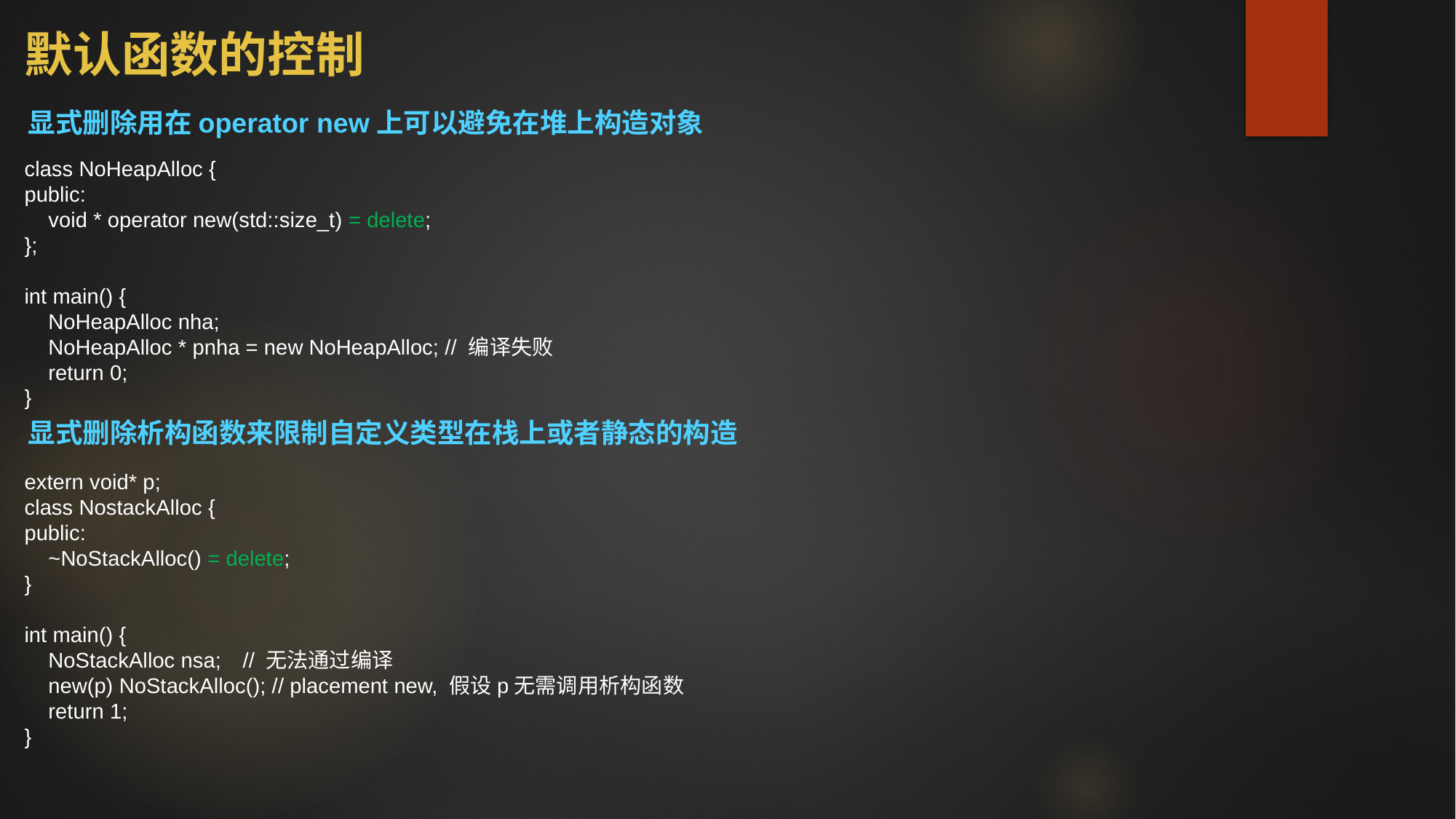

# 默认函数的控制
显式删除用在operator new上可以避免在堆上构造对象
class NoHeapAlloc {
public:
    void * operator new(std::size_t) = delete;
};

int main() {
    NoHeapAlloc nha;
    NoHeapAlloc * pnha = new NoHeapAlloc; // 编译失败
    return 0;
}
显式删除析构函数来限制自定义类型在栈上或者静态的构造
extern void* p;
class NostackAlloc {
public:
    ~NoStackAlloc() = delete;
}

int main() {
    NoStackAlloc nsa;	// 无法通过编译
    new(p) NoStackAlloc(); // placement new, 假设p无需调用析构函数
    return 1;
}